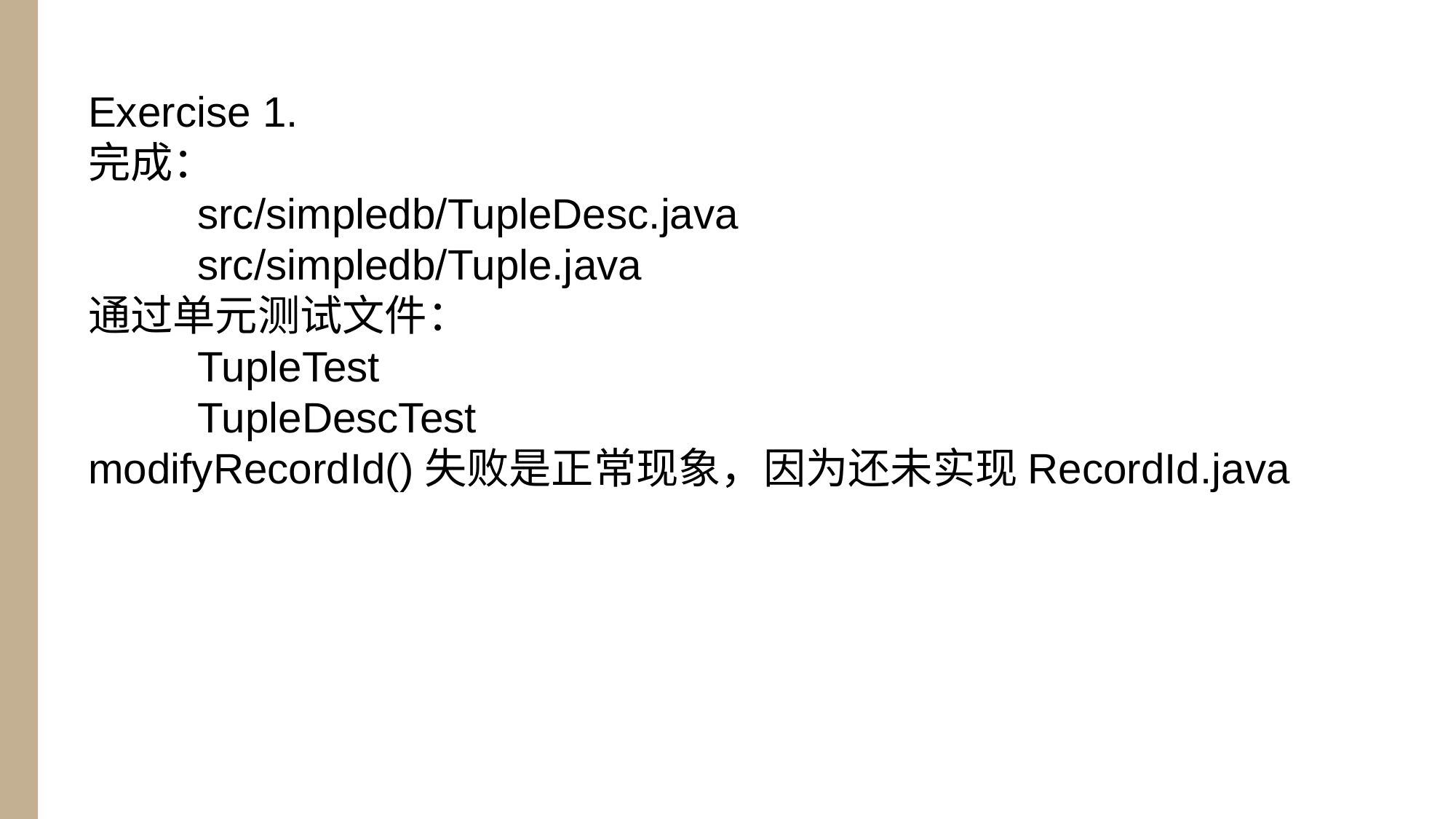

Exercise 1.
完成：
	src/simpledb/TupleDesc.java
	src/simpledb/Tuple.java
通过单元测试文件：
	TupleTest
	TupleDescTest
modifyRecordId()失败是正常现象，因为还未实现RecordId.java